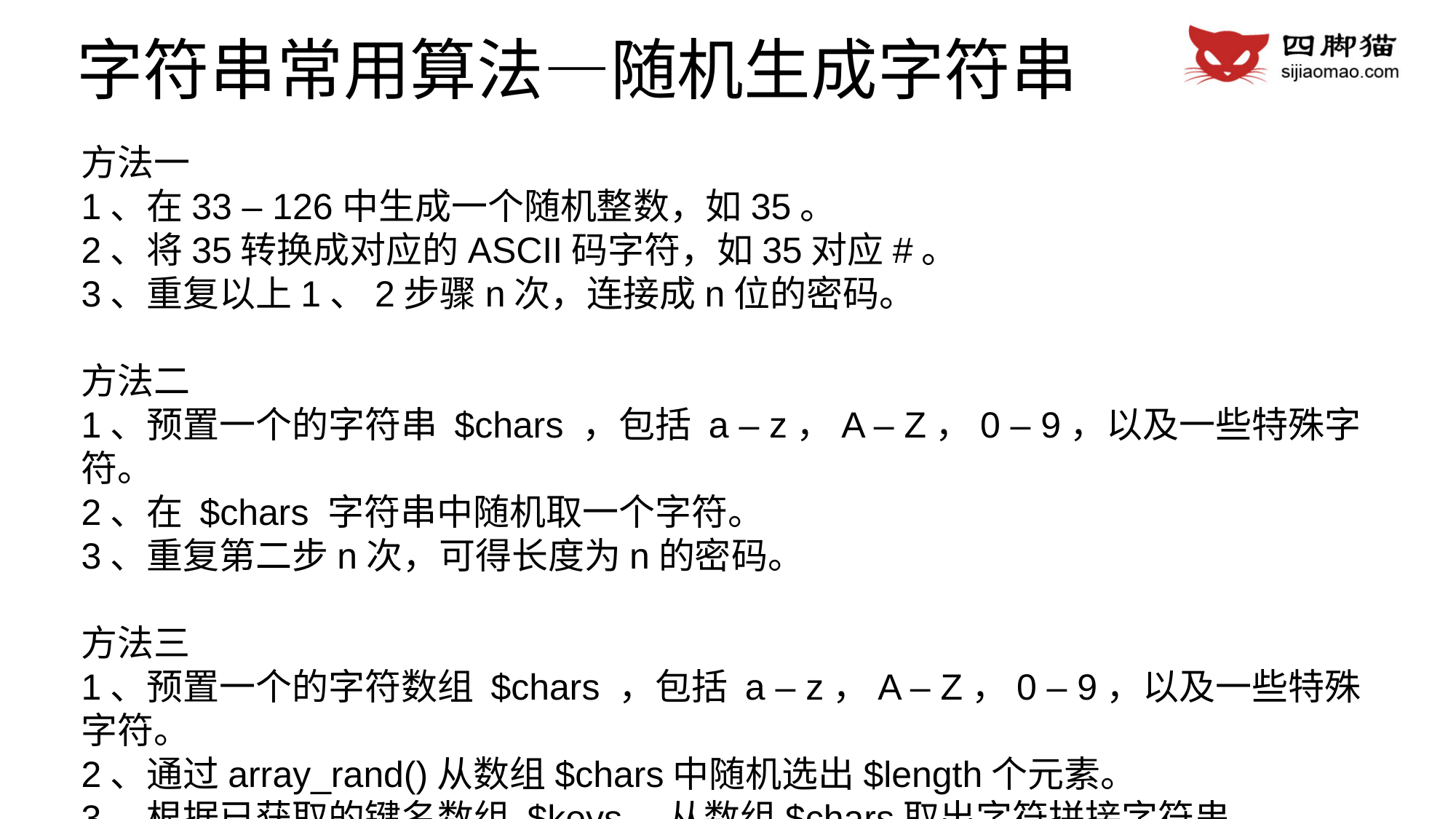

字符串常用算法—随机生成字符串
方法一
1、在33 – 126中生成一个随机整数，如35。
2、将35转换成对应的ASCII码字符，如35对应#。
3、重复以上1、2步骤n次，连接成n位的密码。

方法二
1、预置一个的字符串 $chars ，包括 a – z，A – Z，0 – 9，以及一些特殊字符。
2、在 $chars 字符串中随机取一个字符。
3、重复第二步n次，可得长度为n的密码。

方法三
1、预置一个的字符数组 $chars ，包括 a – z，A – Z，0 – 9，以及一些特殊字符。
2、通过array_rand()从数组$chars中随机选出$length个元素。
3、根据已获取的键名数组 $keys，从数组$chars取出字符拼接字符串。